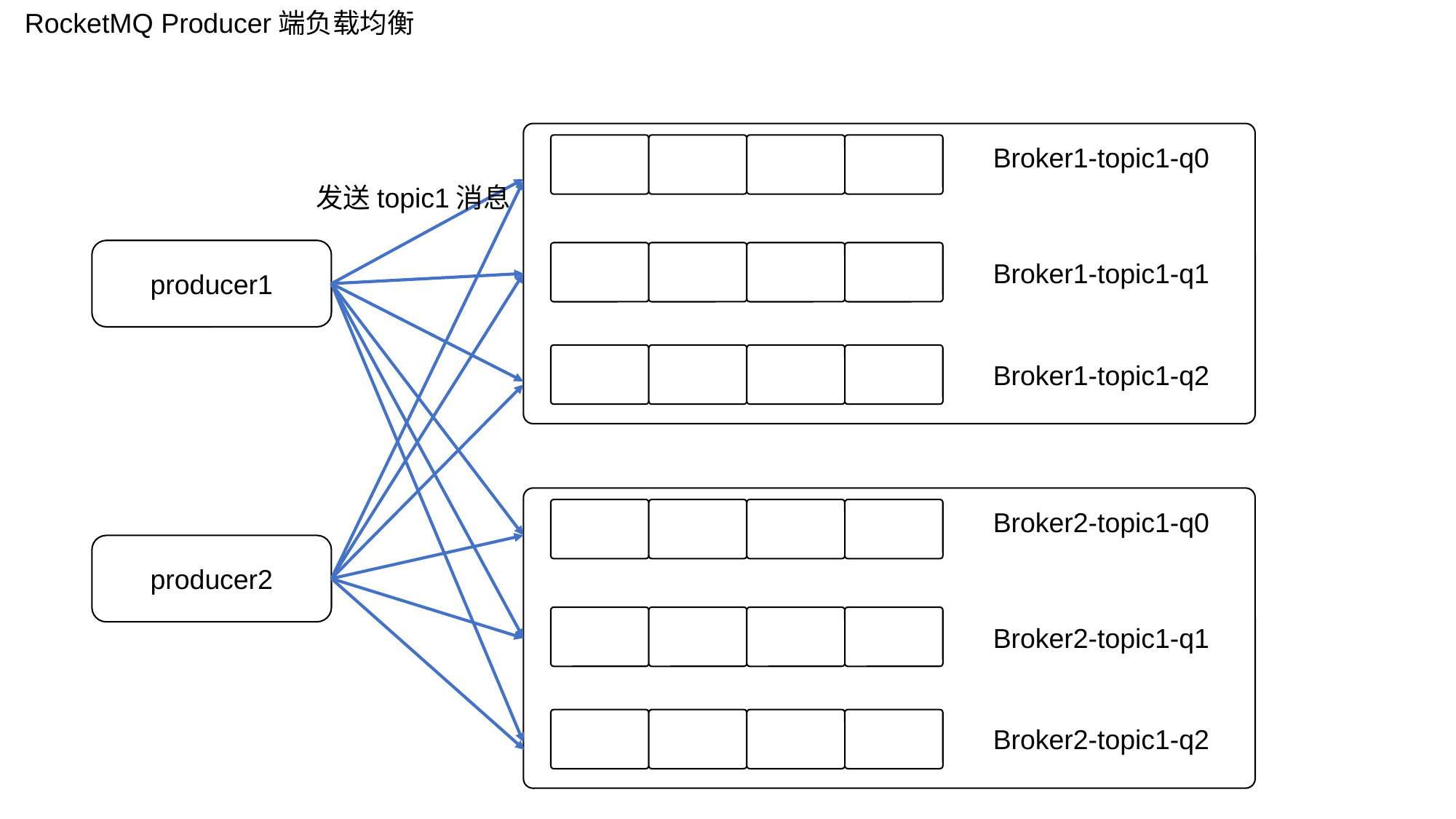

RocketMQ Producer端负载均衡

Broker1-topic1-q0
发送topic1消息
producer1

Broker1-topic1-q1

Broker1-topic1-q2

Broker2-topic1-q0
producer2

Broker2-topic1-q1

Broker2-topic1-q2